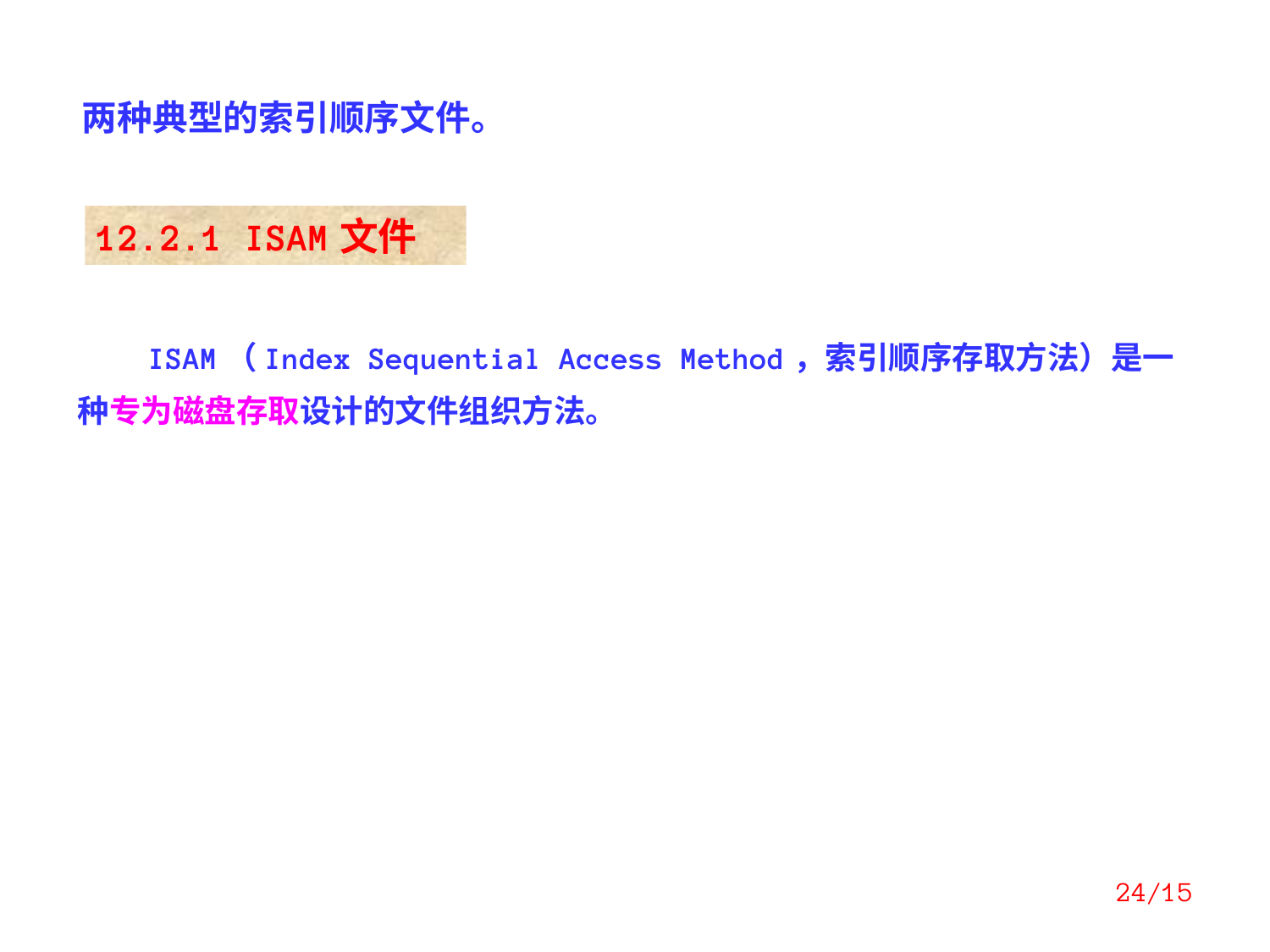

两种典型的索引顺序文件。
12.2.1 ISAM文件
　　ISAM（Index Sequential Access Method，索引顺序存取方法）是一种专为磁盘存取设计的文件组织方法。
24/15